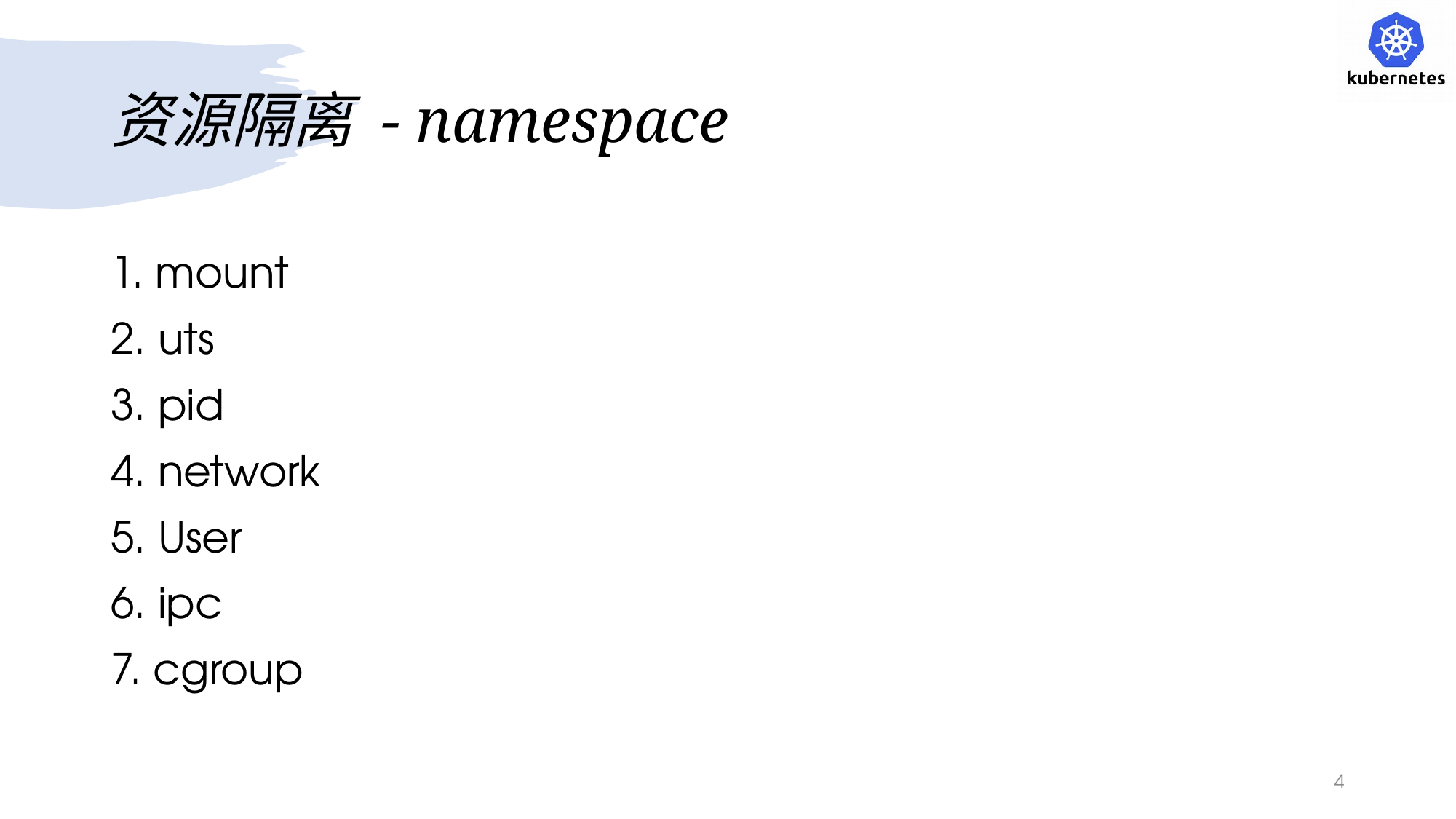

# 资源隔离 - namespace
 mount
 uts
 pid
 network
 User
 ipc
 cgroup
4